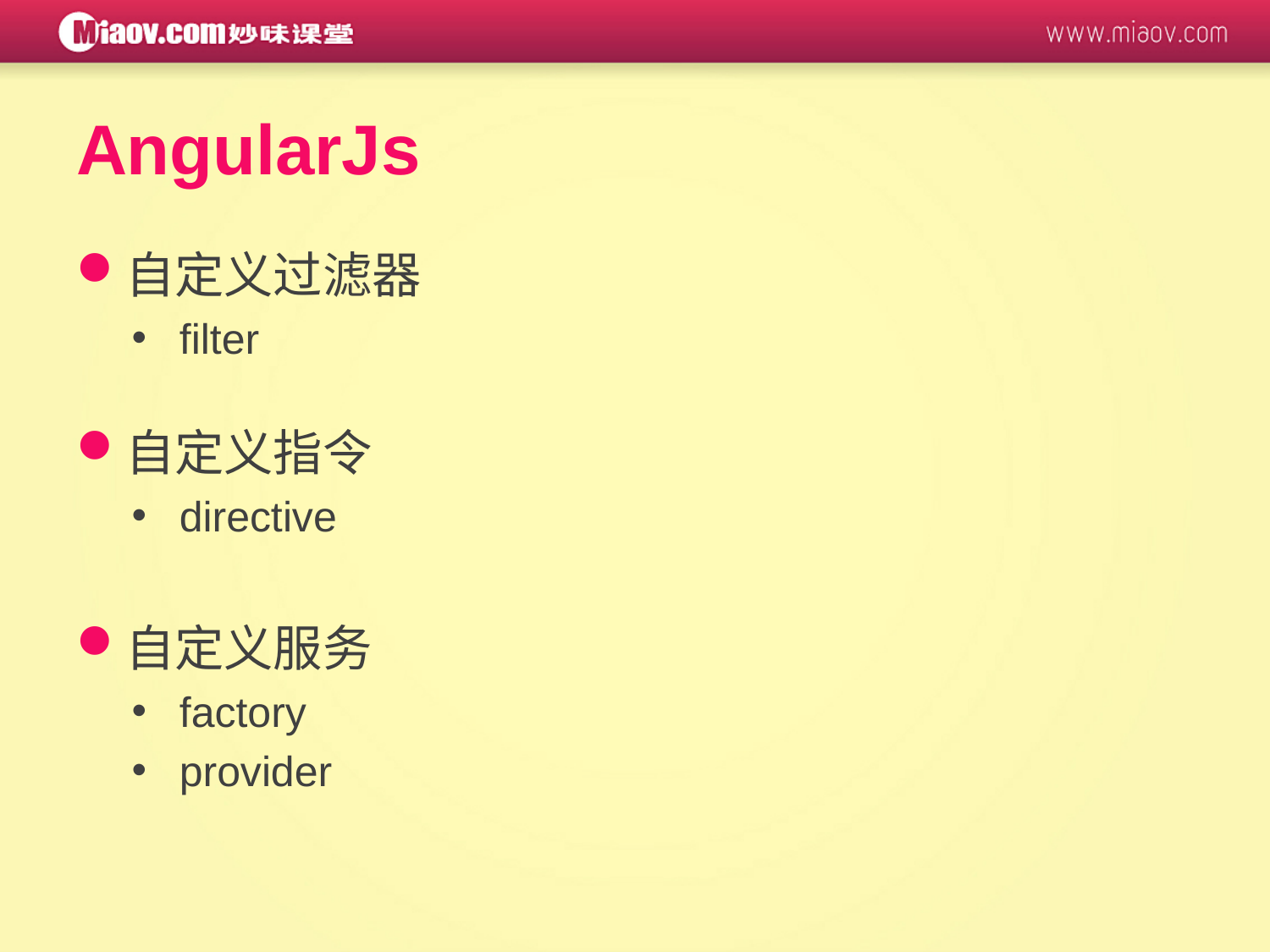

# AngularJs
自定义过滤器
filter

自定义指令
directive

自定义服务
factory
provider